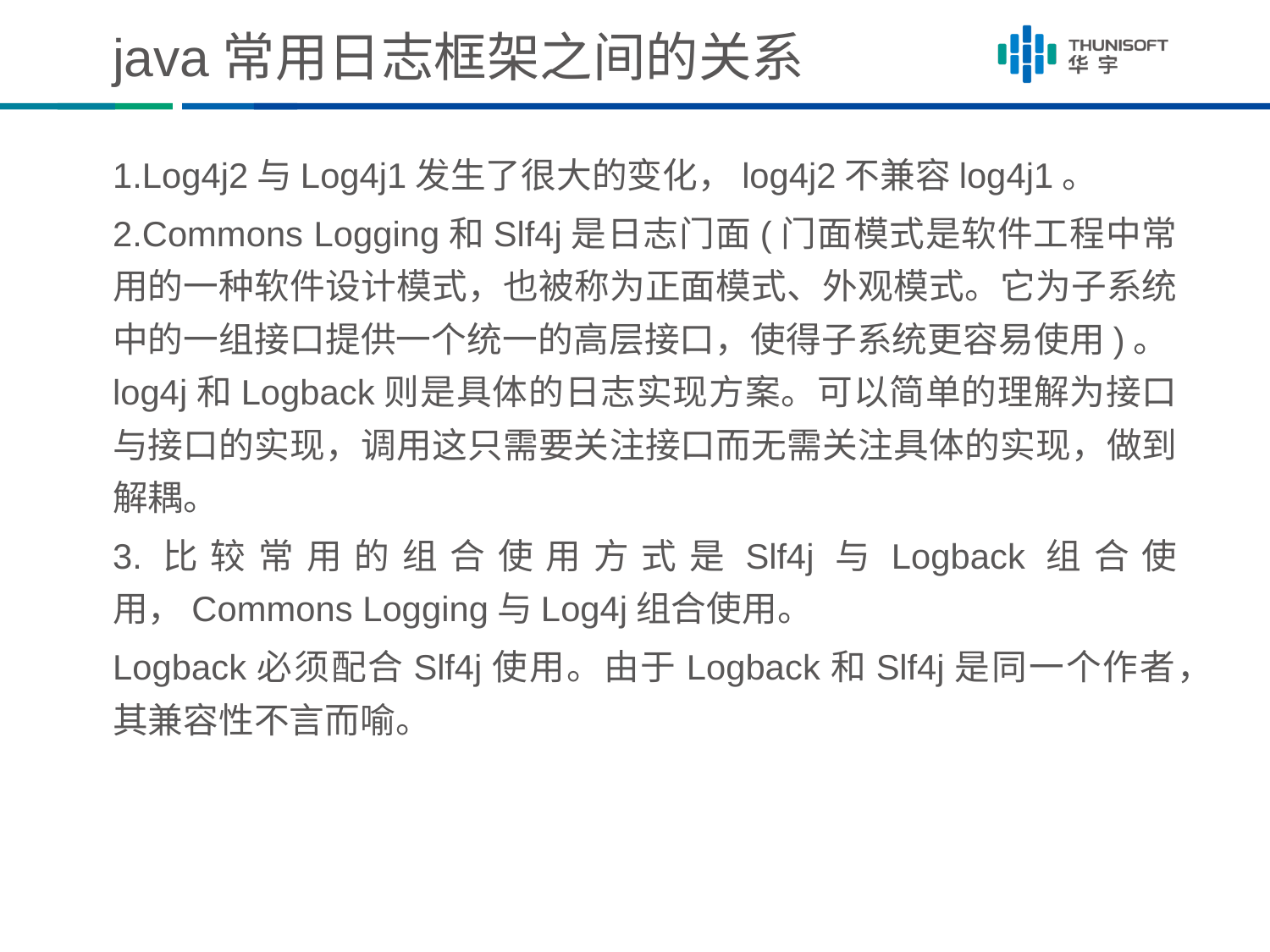

# java常用日志框架之间的关系
1.Log4j2与Log4j1发生了很大的变化，log4j2不兼容log4j1。
2.Commons Logging和Slf4j是日志门面(门面模式是软件工程中常用的一种软件设计模式，也被称为正面模式、外观模式。它为子系统中的一组接口提供一个统一的高层接口，使得子系统更容易使用)。log4j和Logback则是具体的日志实现方案。可以简单的理解为接口与接口的实现，调用这只需要关注接口而无需关注具体的实现，做到解耦。
3.比较常用的组合使用方式是Slf4j与Logback组合使用，Commons Logging与Log4j组合使用。
Logback必须配合Slf4j使用。由于Logback和Slf4j是同一个作者，其兼容性不言而喻。

10